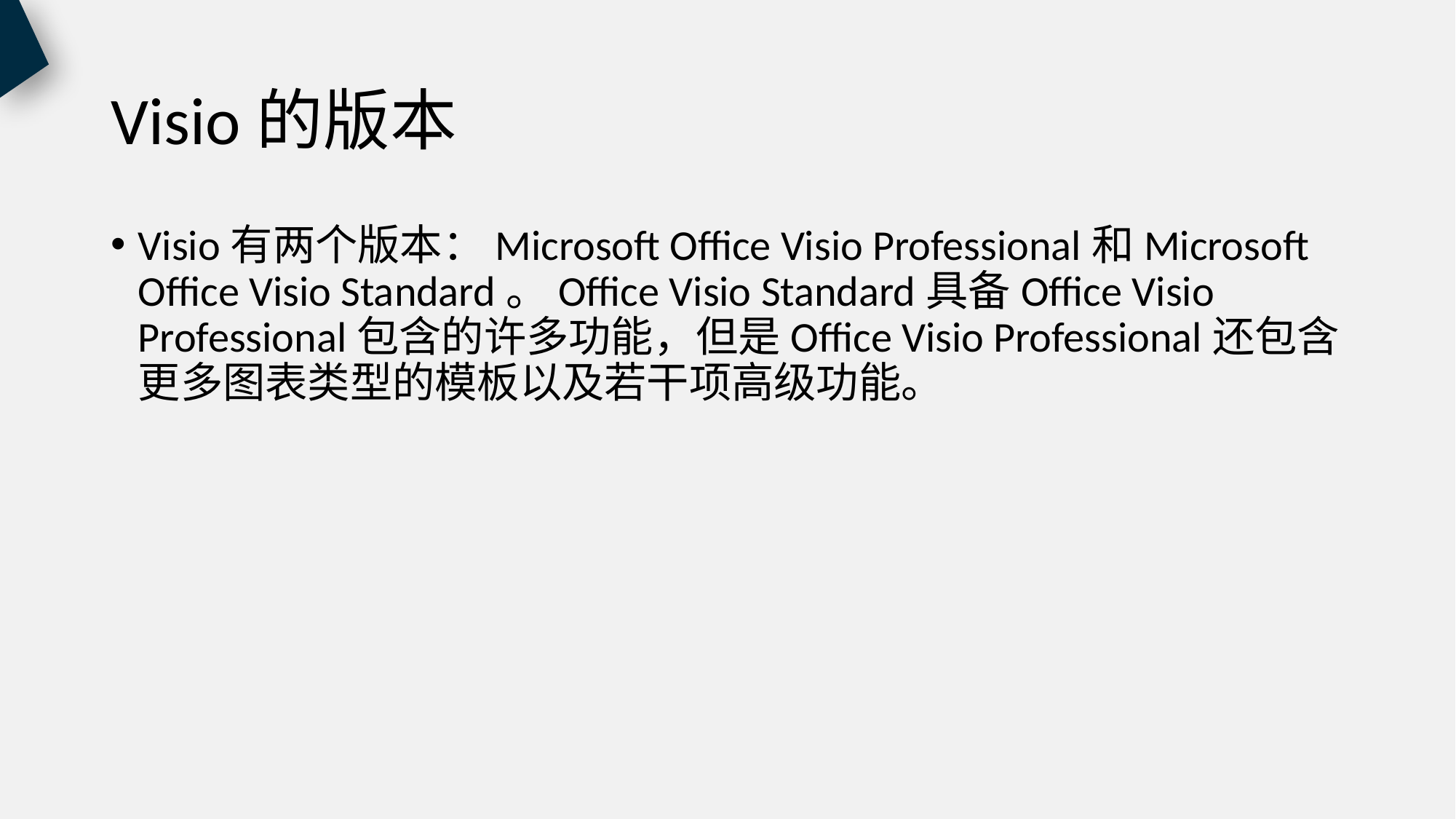

# Visio的版本
Visio有两个版本：Microsoft Office Visio Professional和Microsoft Office Visio Standard。Office Visio Standard具备Office Visio Professional包含的许多功能，但是Office Visio Professional还包含更多图表类型的模板以及若干项高级功能。